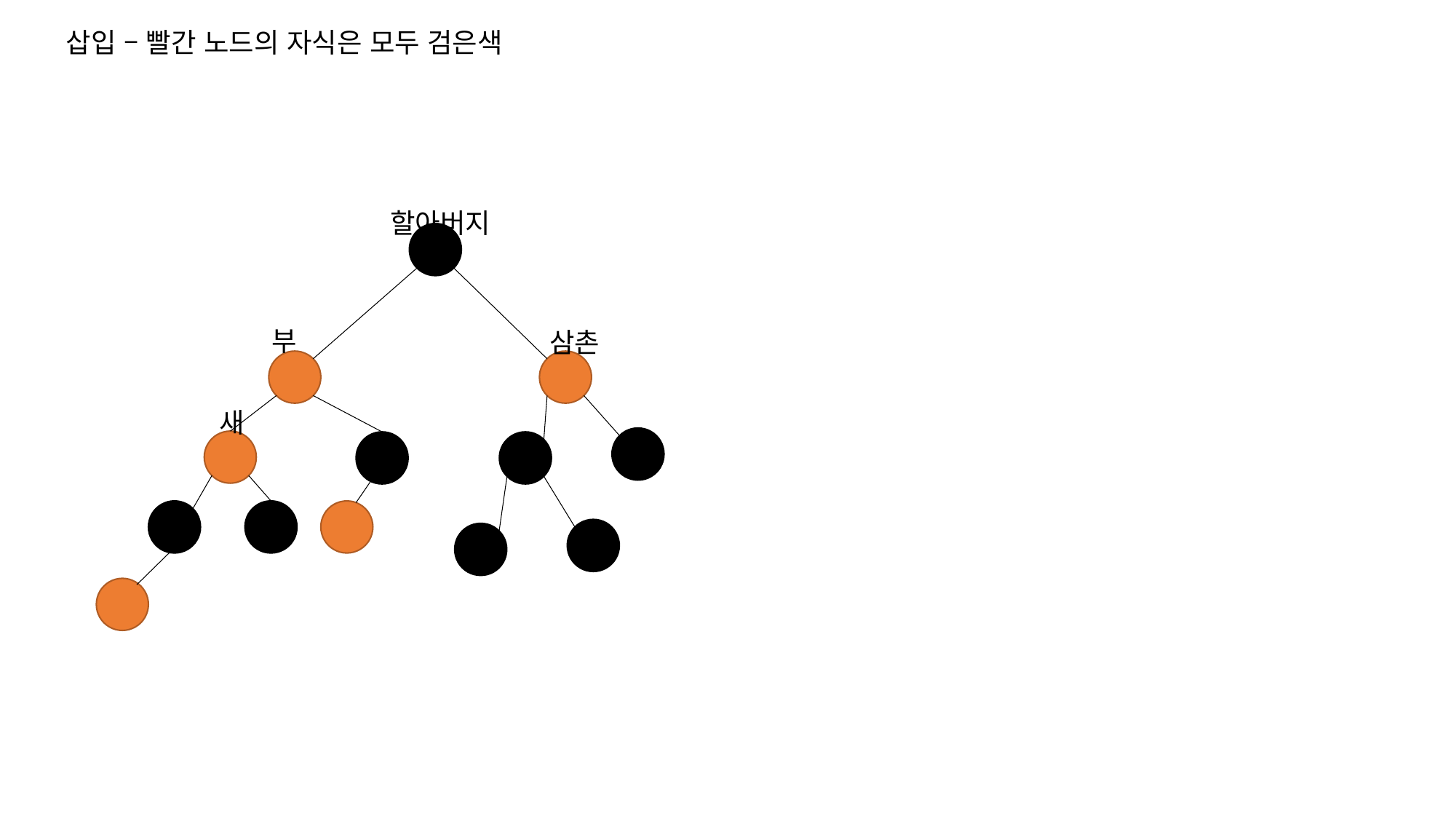

삽입 – 빨간 노드의 자식은 모두 검은색
할아버지

부
삼촌

새